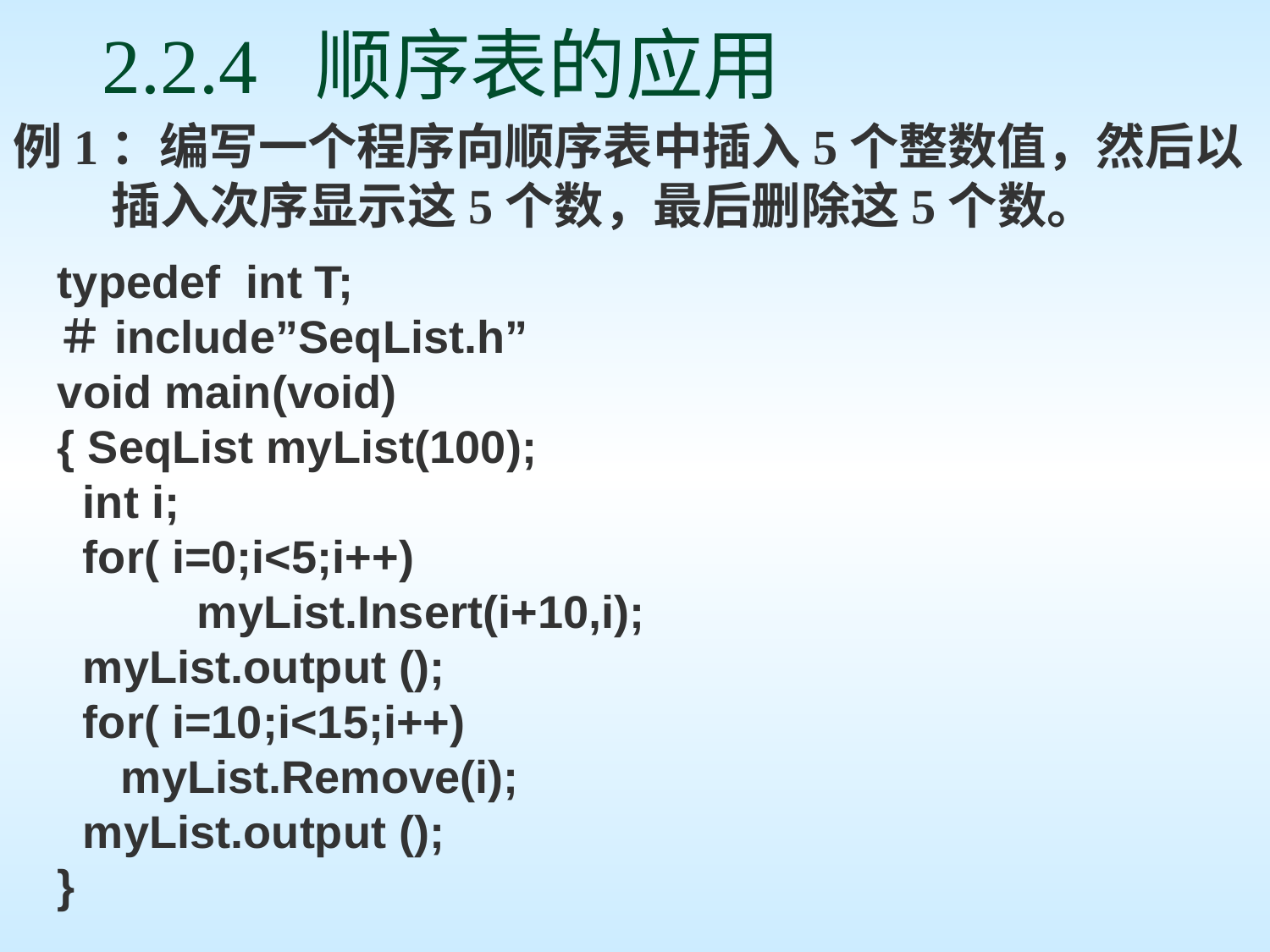

2.2.4  顺序表的应用
例1：编写一个程序向顺序表中插入5个整数值，然后以插入次序显示这5个数，最后删除这5个数。

typedef  int T;
＃include”SeqList.h”
void main(void)
{ SeqList myList(100);
  int i;
  for( i=0;i<5;i++)
	 myList.Insert(i+10,i);
  myList.output ();
  for( i=10;i<15;i++)
     myList.Remove(i);
  myList.output ();
}